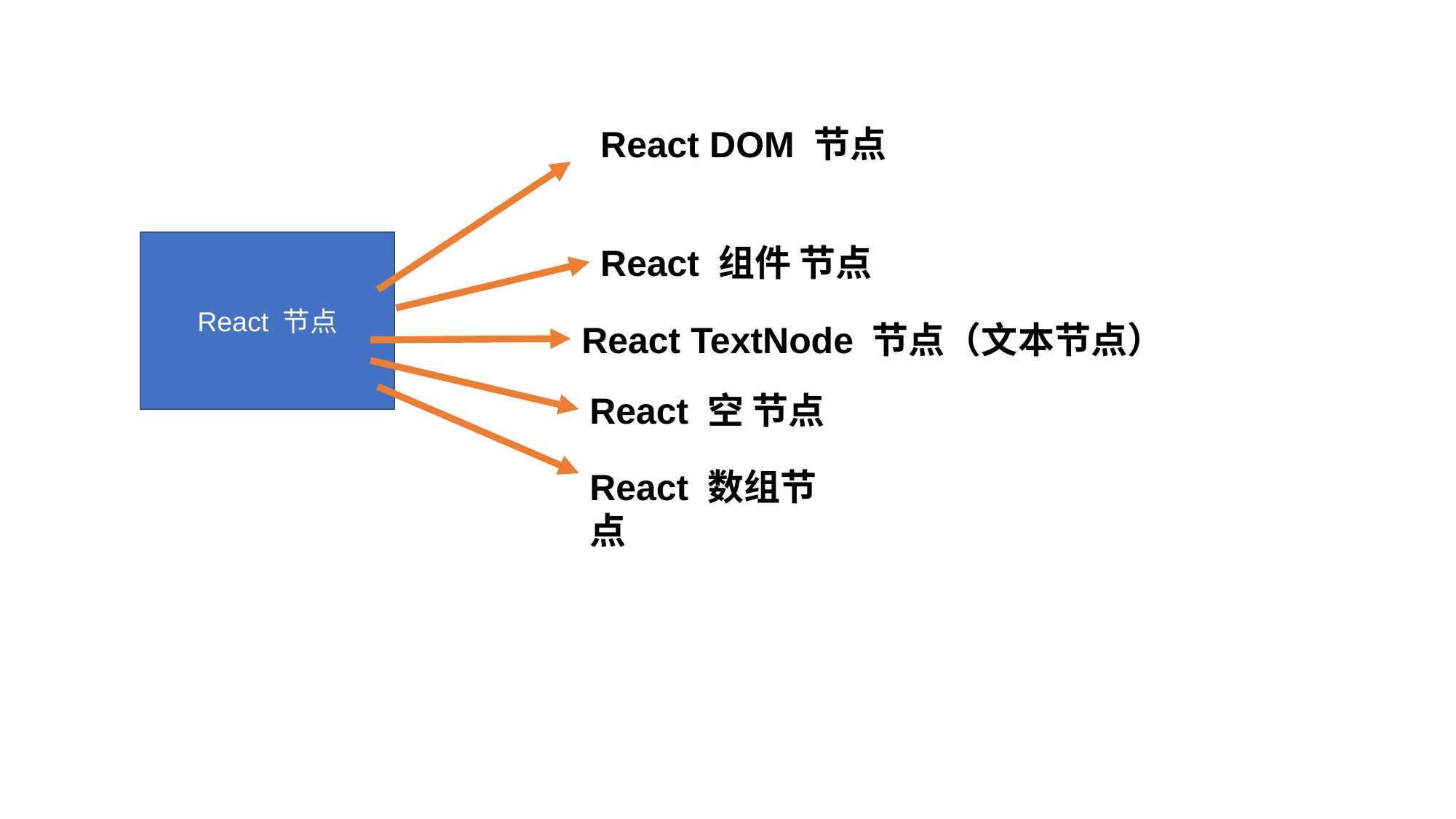

React DOM 节点
React 节点
React 组件 节点
React TextNode 节点（文本节点）
React 空 节点
React 数组节点